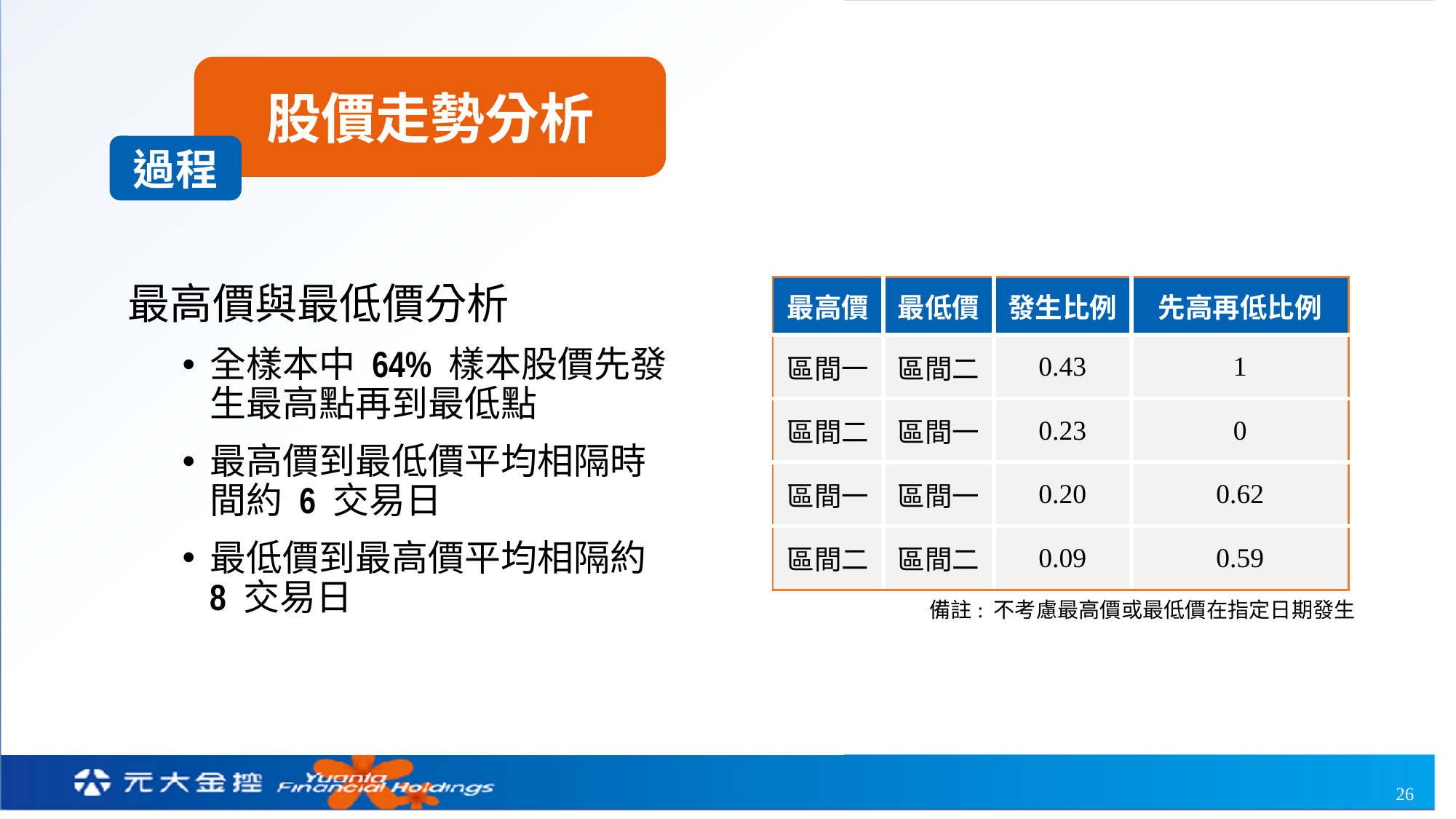

股價走勢分析
過程
| 最高價 | 最低價 | 發生比例 | 先高再低比例 |
| --- | --- | --- | --- |
| 區間一 | 區間二 | 0.43 | 1 |
| 區間二 | 區間一 | 0.23 | 0 |
| 區間一 | 區間一 | 0.20 | 0.62 |
| 區間二 | 區間二 | 0.09 | 0.59 |
最高價與最低價分析
全樣本中 64% 樣本股價先發生最高點再到最低點
最高價到最低價平均相隔時間約 6 交易日
最低價到最高價平均相隔約 8 交易日

備註: 不考慮最高價或最低價在指定日期發生
26